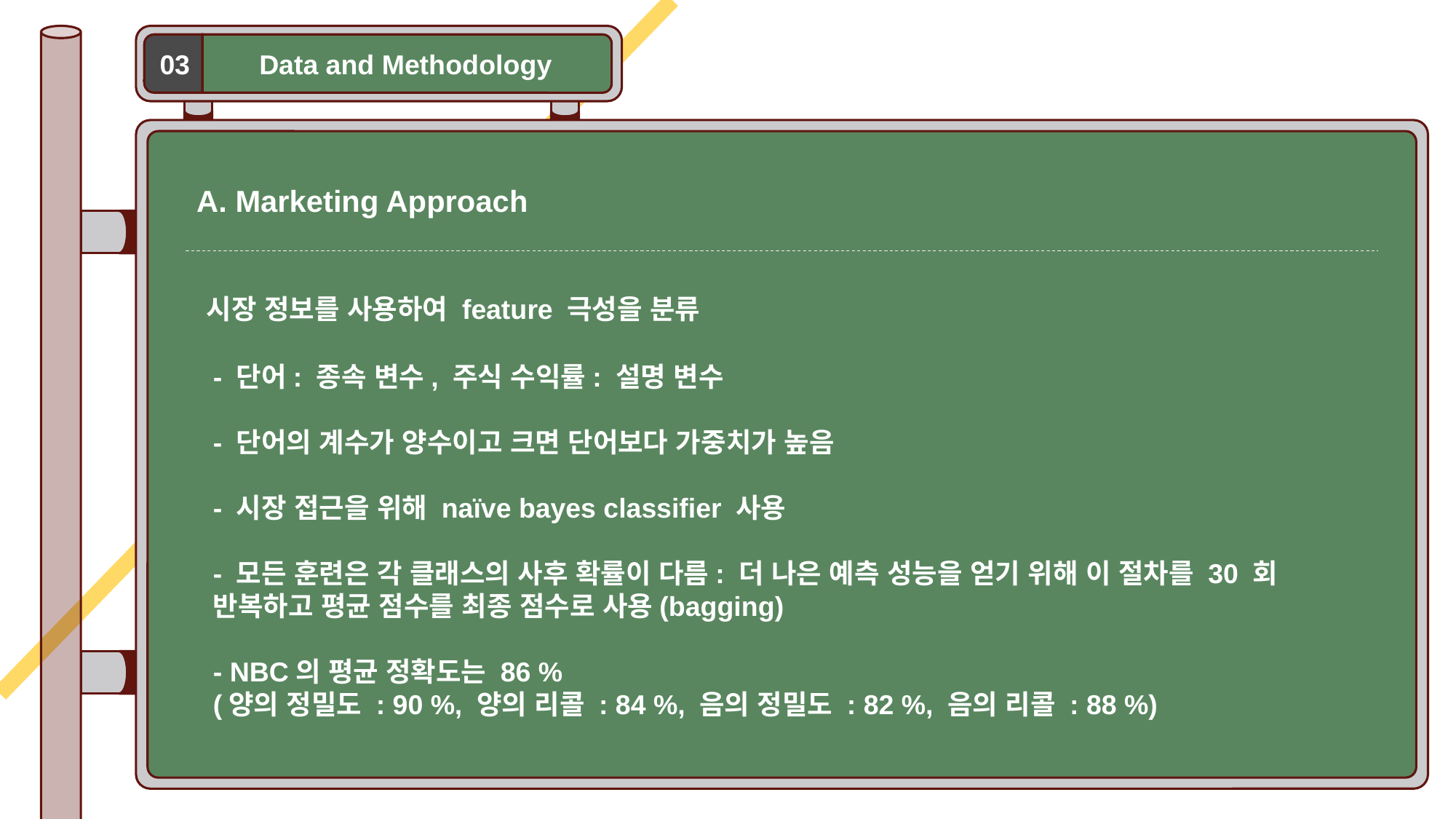

Data and Methodology

03
A. Marketing Approach
시장 정보를 사용하여 feature 극성을 분류
- 단어: 종속 변수, 주식 수익률: 설명 변수

- 단어의 계수가 양수이고 크면 단어보다 가중치가 높음

- 시장 접근을 위해 naïve bayes classifier 사용

- 모든 훈련은 각 클래스의 사후 확률이 다름: 더 나은 예측 성능을 얻기 위해 이 절차를 30 회 반복하고 평균 점수를 최종 점수로 사용(bagging)

- NBC의 평균 정확도는 86 %
(양의 정밀도 : 90 %, 양의 리콜 : 84 %, 음의 정밀도 : 82 %, 음의 리콜 : 88 %)